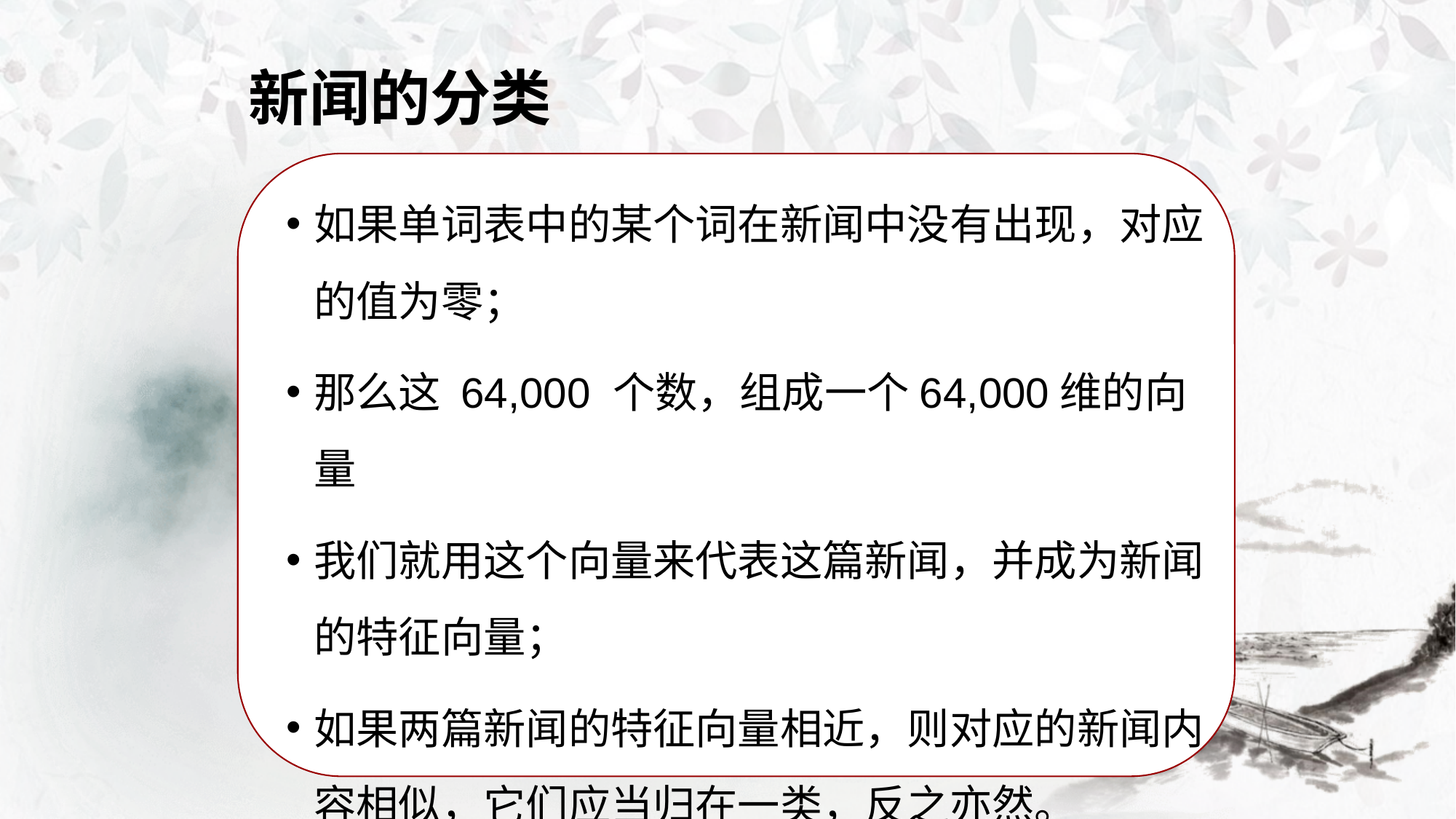

# 新闻的分类

如果单词表中的某个词在新闻中没有出现，对应的值为零；
那么这 64,000 个数，组成一个64,000维的向量
我们就用这个向量来代表这篇新闻，并成为新闻的特征向量；
如果两篇新闻的特征向量相近，则对应的新闻内容相似，它们应当归在一类，反之亦然。